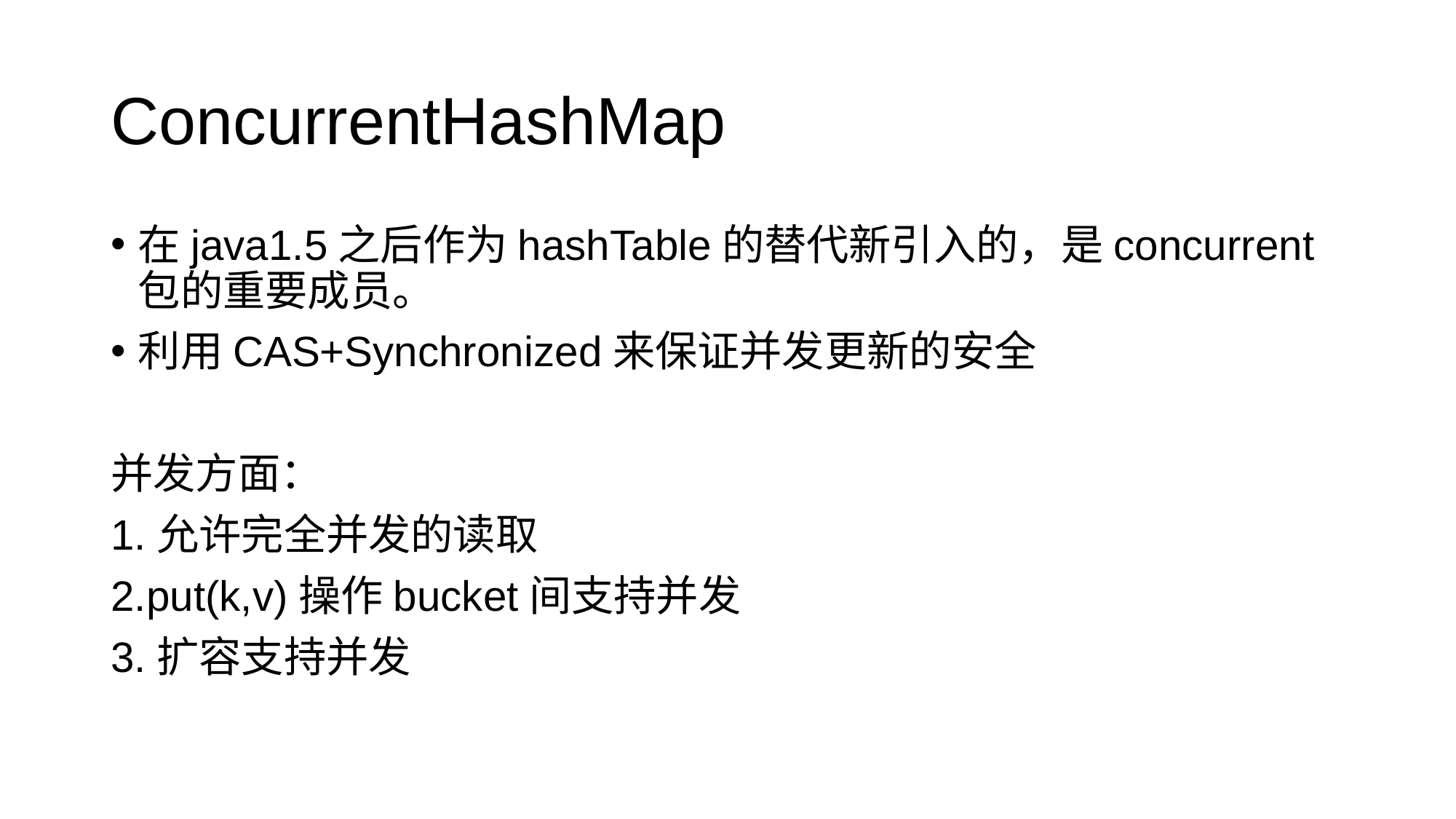

# ConcurrentHashMap
在java1.5之后作为hashTable的替代新引入的，是concurrent包的重要成员。
利用CAS+Synchronized来保证并发更新的安全

并发方面：
1.允许完全并发的读取
2.put(k,v)操作bucket间支持并发
3.扩容支持并发